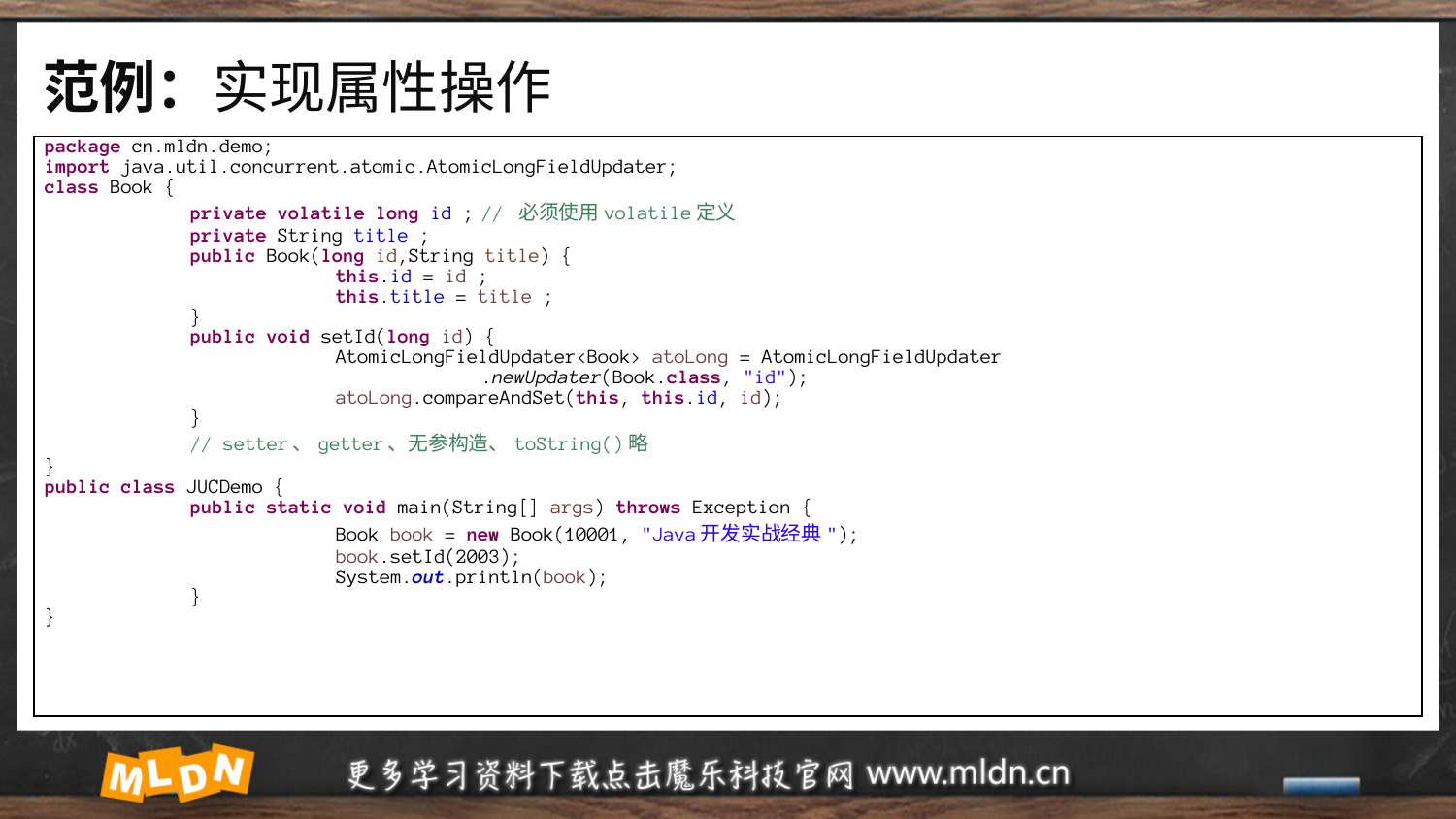

# 范例：实现属性操作
| package cn.mldn.demo; import java.util.concurrent.atomic.AtomicLongFieldUpdater; class Book { private volatile long id ; // 必须使用volatile定义 private String title ; public Book(long id,String title) { this.id = id ; this.title = title ; } public void setId(long id) { AtomicLongFieldUpdater<Book> atoLong = AtomicLongFieldUpdater .newUpdater(Book.class, "id"); atoLong.compareAndSet(this, this.id, id); } // setter、getter、无参构造、toString()略 } public class JUCDemo { public static void main(String[] args) throws Exception { Book book = new Book(10001, "Java开发实战经典"); book.setId(2003); System.out.println(book); } } |
| --- |